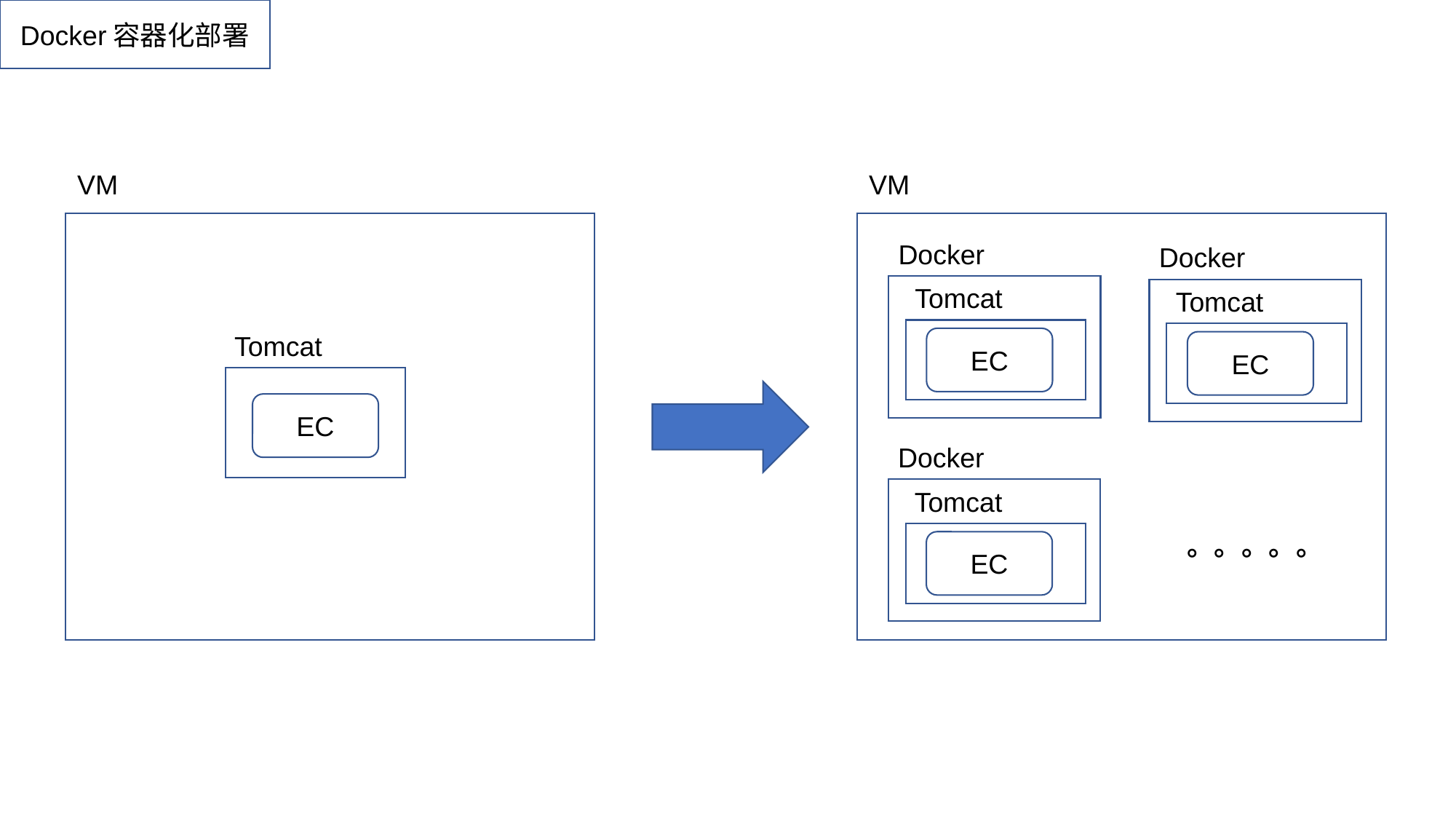

Docker容器化部署
VM
VM

Docker

Tomcat

EC
Docker

Tomcat

EC
Tomcat

EC

Docker

Tomcat

EC
。。。。。